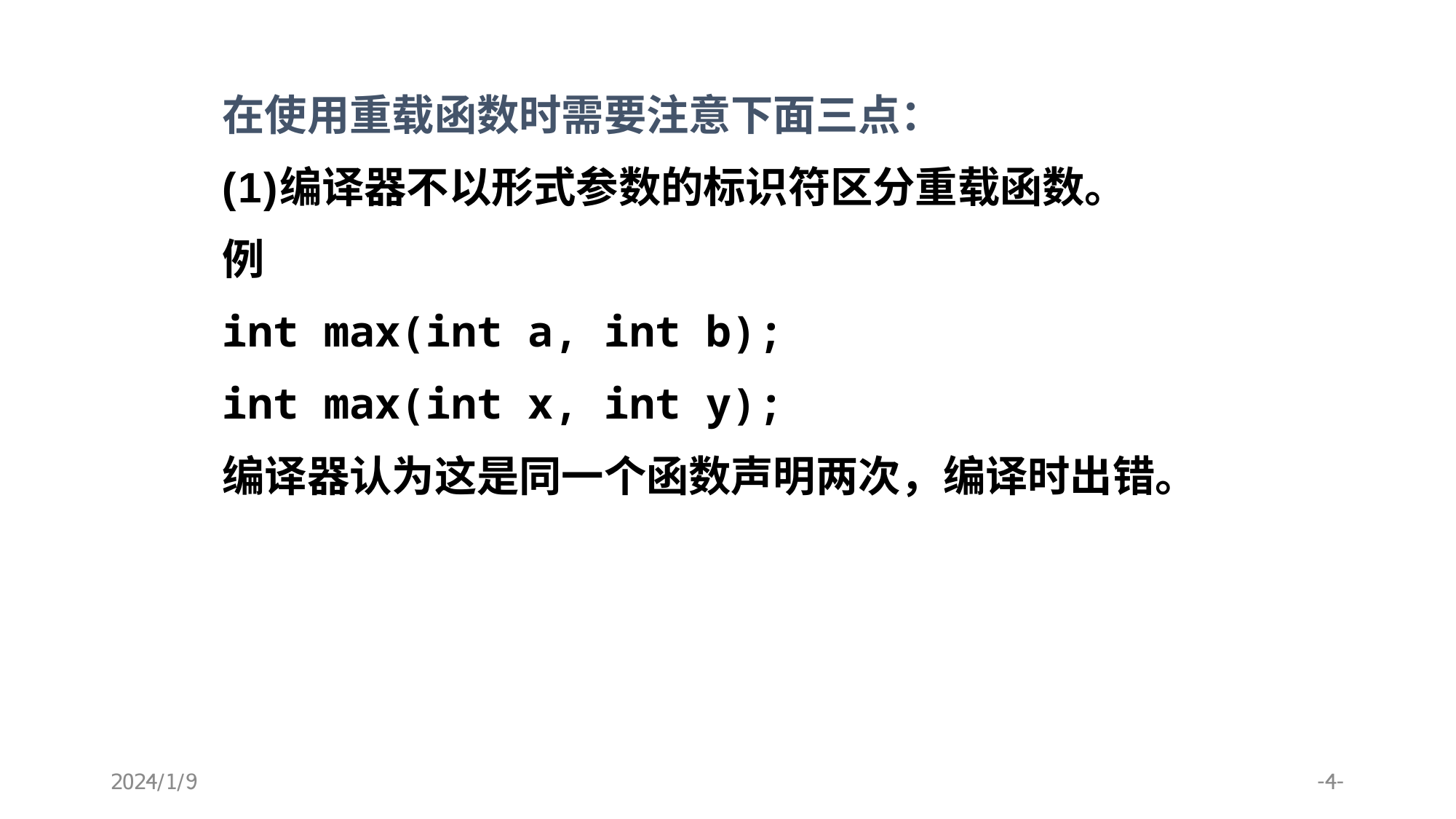

在使用重载函数时需要注意下面三点：
编译器不以形式参数的标识符区分重载函数。
例
int max(int a, int b);
int max(int x, int y);
编译器认为这是同一个函数声明两次，编译时出错。
2024/1/9
-4-